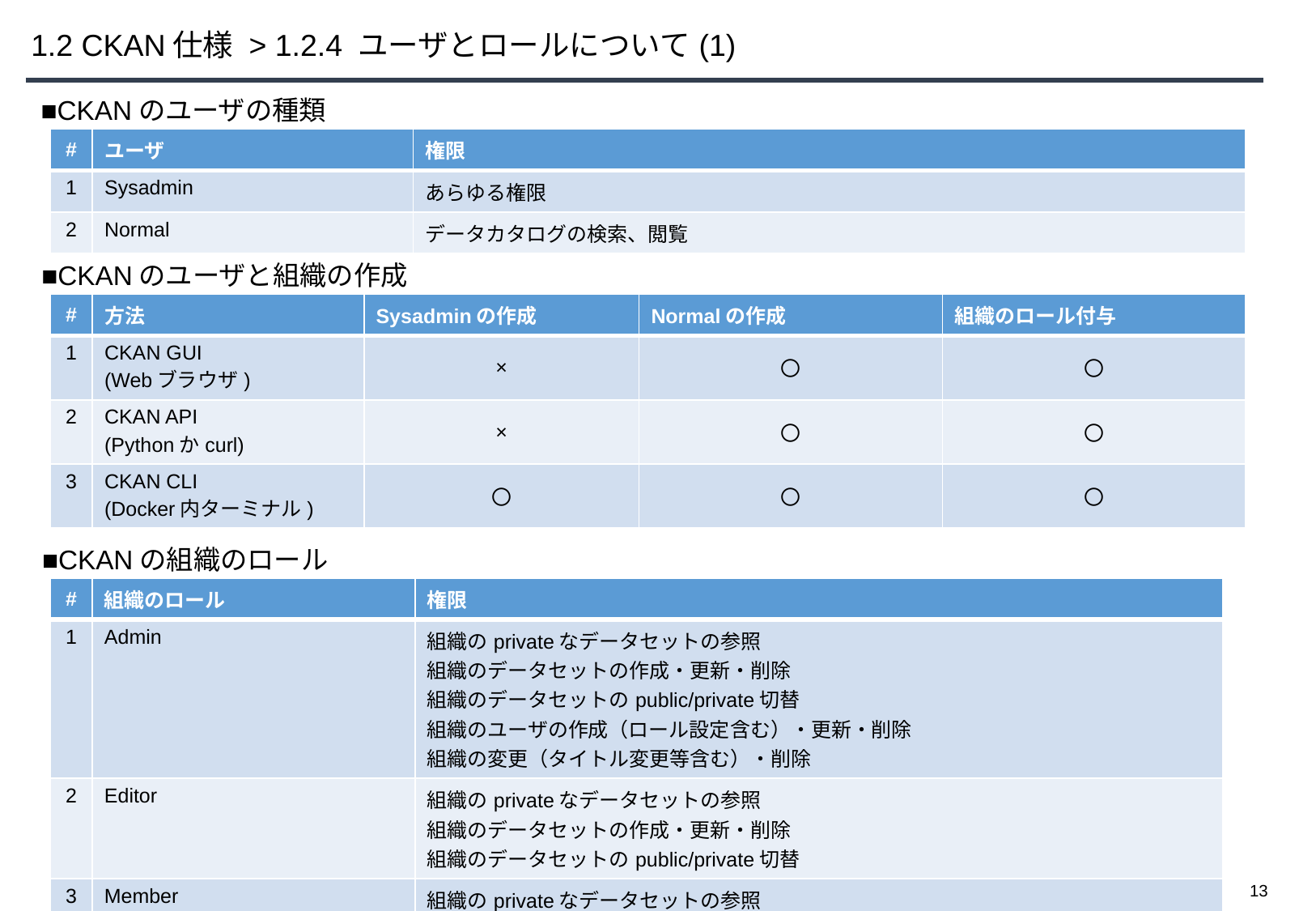

# 1.2 CKAN仕様 > 1.2.4 ユーザとロールについて(1)
■CKANのユーザの種類
| # | ユーザ | 権限 |
| --- | --- | --- |
| 1 | Sysadmin | あらゆる権限 |
| 2 | Normal | データカタログの検索、閲覧 |
■CKANのユーザと組織の作成
| # | 方法 | Sysadminの作成 | Normalの作成 | 組織のロール付与 |
| --- | --- | --- | --- | --- |
| 1 | CKAN GUI (Webブラウザ) | × | 〇 | 〇 |
| 2 | CKAN API (Pythonかcurl) | × | 〇 | 〇 |
| 3 | CKAN CLI (Docker内ターミナル) | 〇 | 〇 | 〇 |
■CKANの組織のロール
| # | 組織のロール | 権限 |
| --- | --- | --- |
| 1 | Admin | 組織のprivateなデータセットの参照 組織のデータセットの作成・更新・削除 組織のデータセットのpublic/private切替 組織のユーザの作成（ロール設定含む）・更新・削除 組織の変更（タイトル変更等含む）・削除 |
| 2 | Editor | 組織のprivateなデータセットの参照 組織のデータセットの作成・更新・削除 組織のデータセットのpublic/private切替 |
| 3 | Member | 組織のprivateなデータセットの参照 |